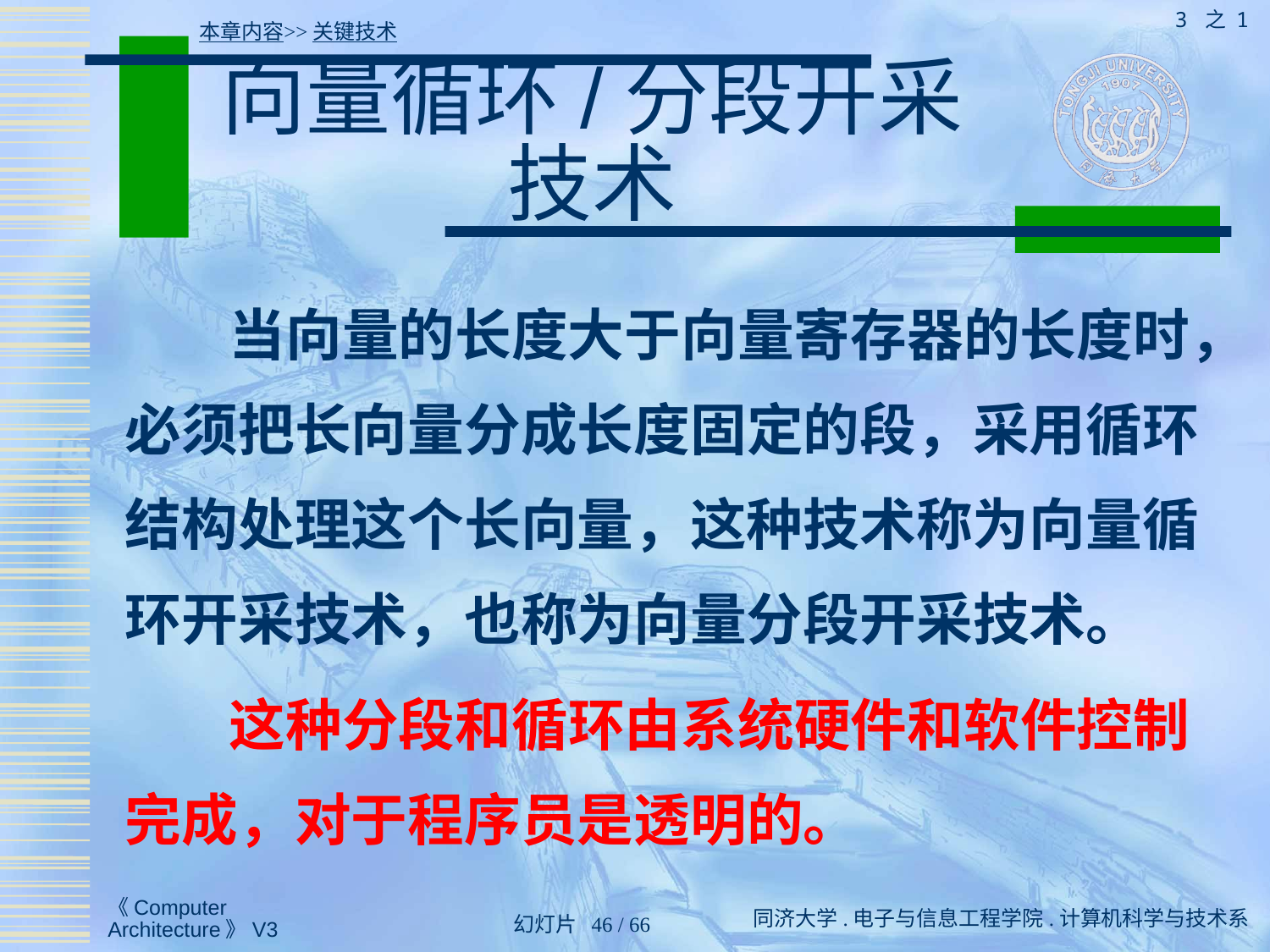

3 之 1
本章内容>>关键技术
# 向量循环/分段开采 技术
       当向量的长度大于向量寄存器的长度时，必须把长向量分成长度固定的段，采用循环结构处理这个长向量，这种技术称为向量循环开采技术，也称为向量分段开采技术。
       这种分段和循环由系统硬件和软件控制完成，对于程序员是透明的。